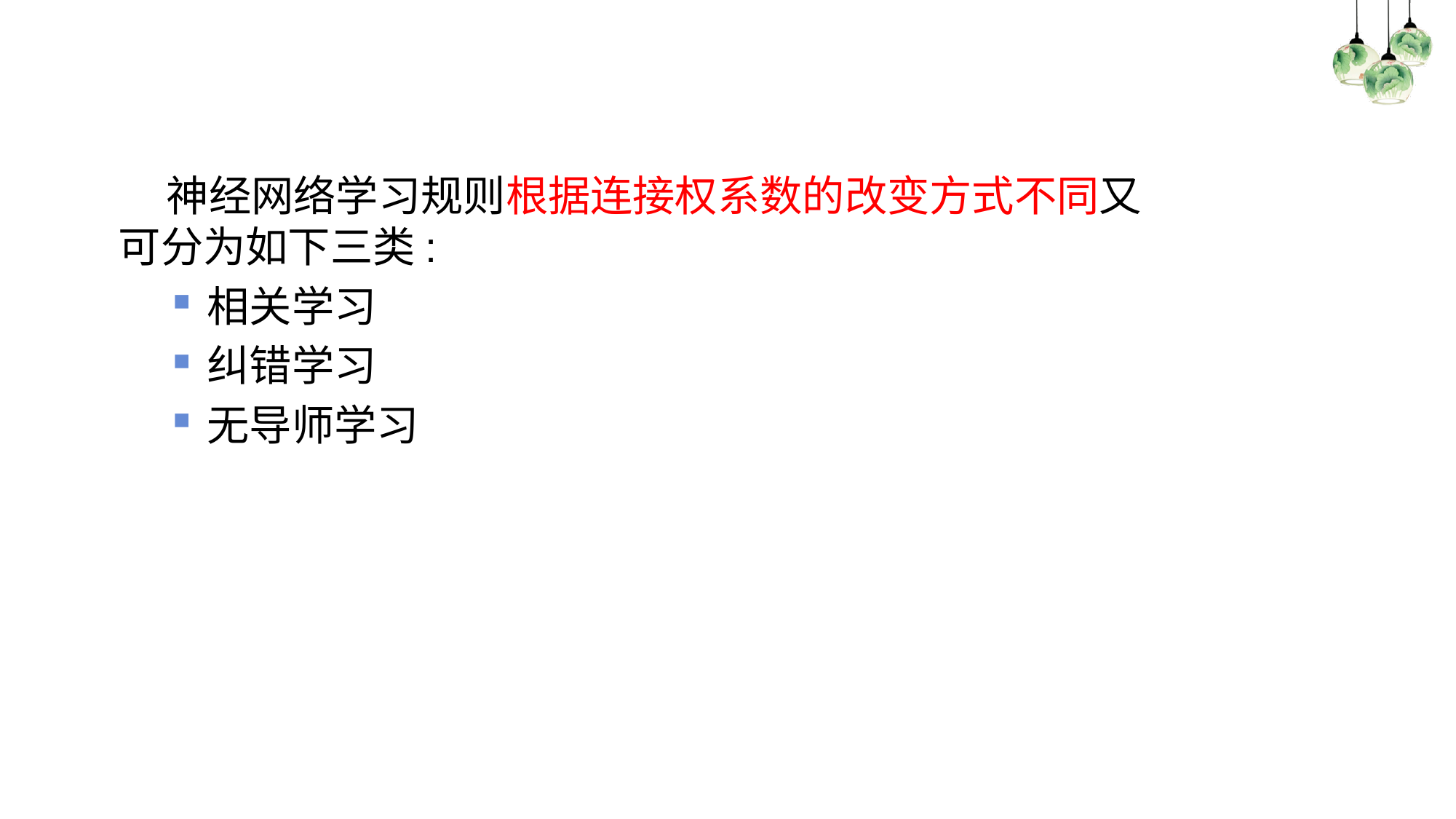

神经网络学习规则根据连接权系数的改变方式不同又可分为如下三类:
相关学习
纠错学习
无导师学习